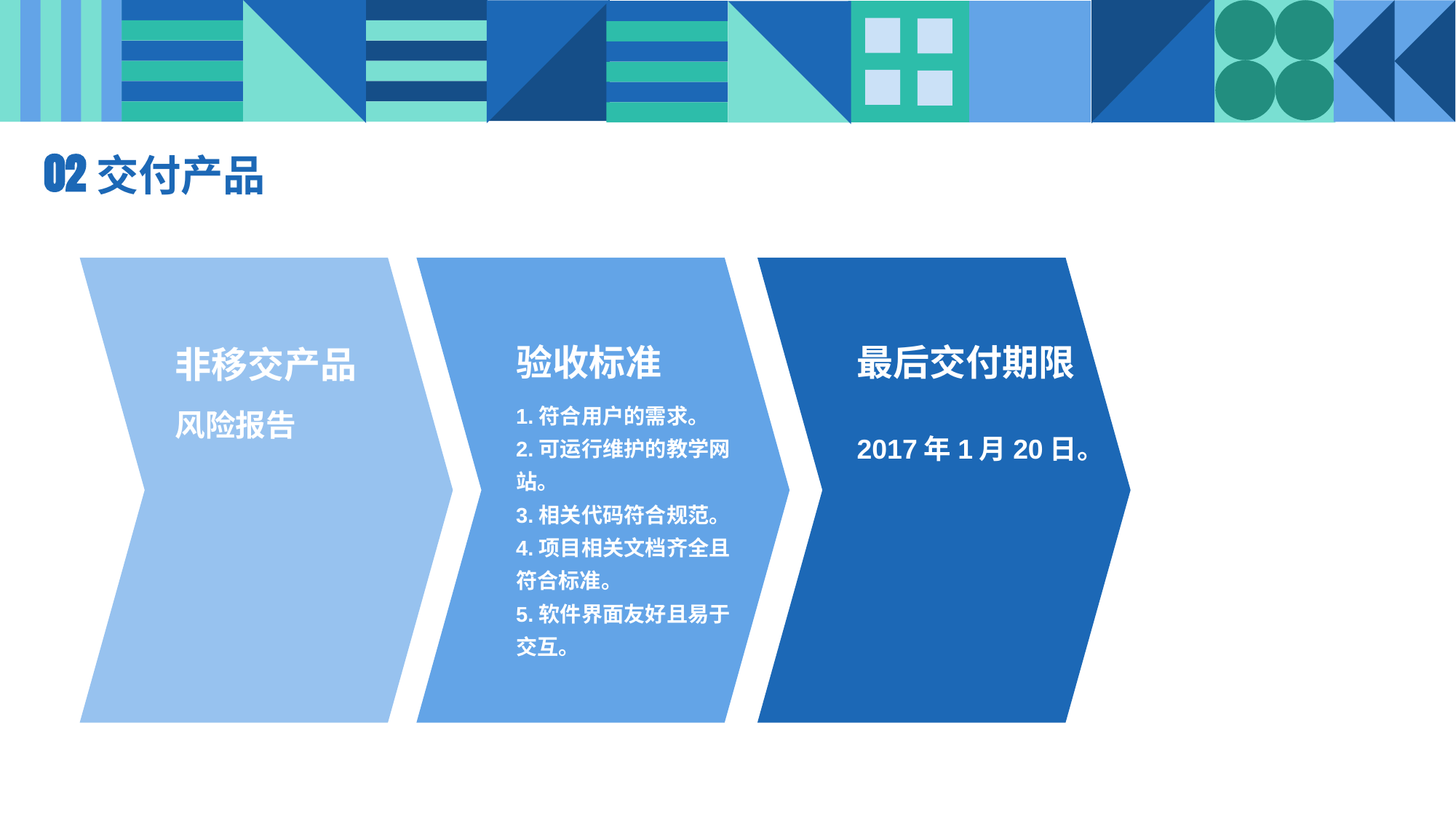

02交付产品

非移交产品
风险报告

验收标准
1.符合用户的需求。
2.可运行维护的教学网站。
3.相关代码符合规范。
4.项目相关文档齐全且符合标准。
5.软件界面友好且易于交互。

最后交付期限
2017年1月20日。